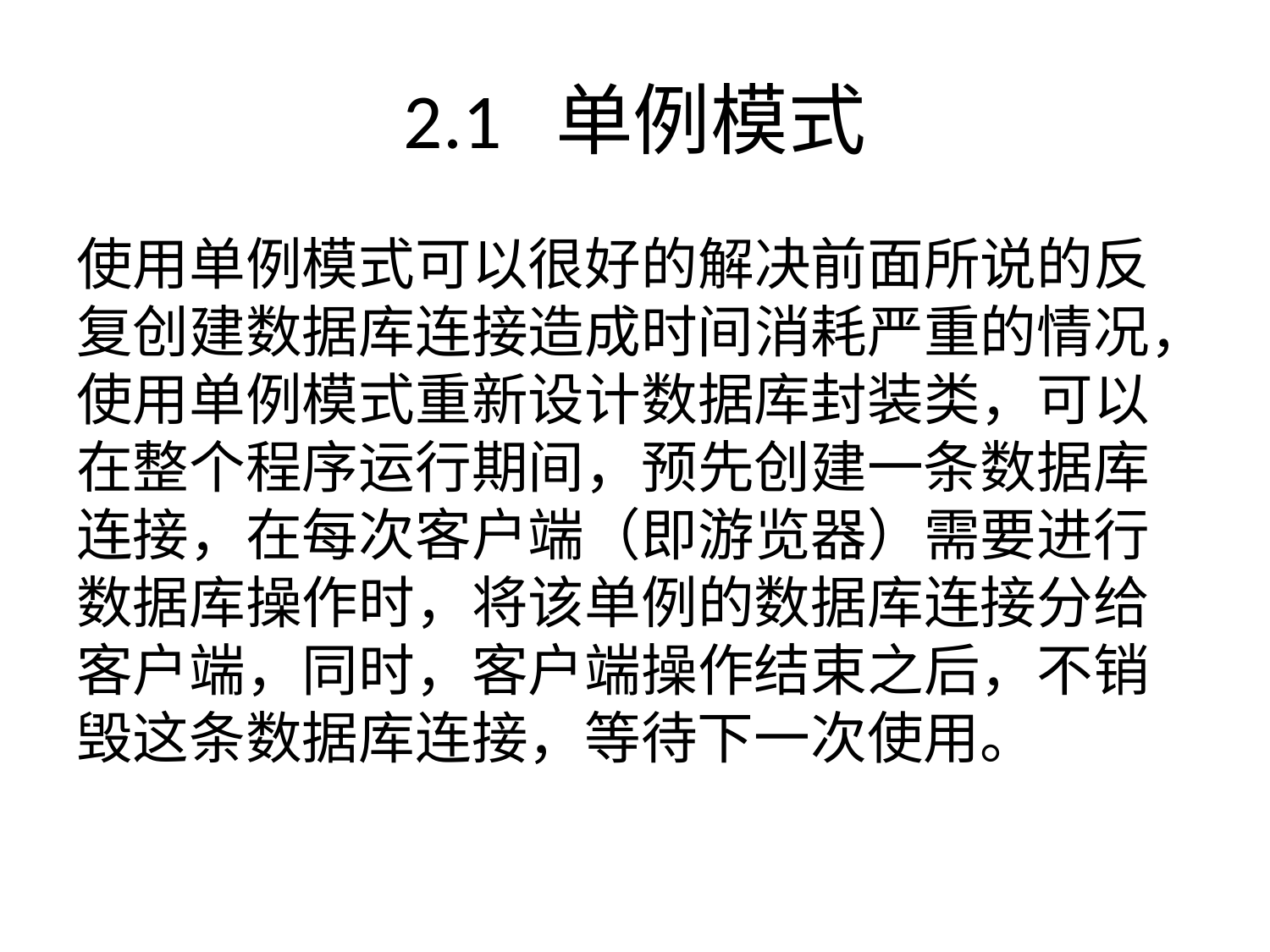

# 2.1  单例模式
使用单例模式可以很好的解决前面所说的反复创建数据库连接造成时间消耗严重的情况，使用单例模式重新设计数据库封装类，可以在整个程序运行期间，预先创建一条数据库连接，在每次客户端（即游览器）需要进行数据库操作时，将该单例的数据库连接分给客户端，同时，客户端操作结束之后，不销毁这条数据库连接，等待下一次使用。